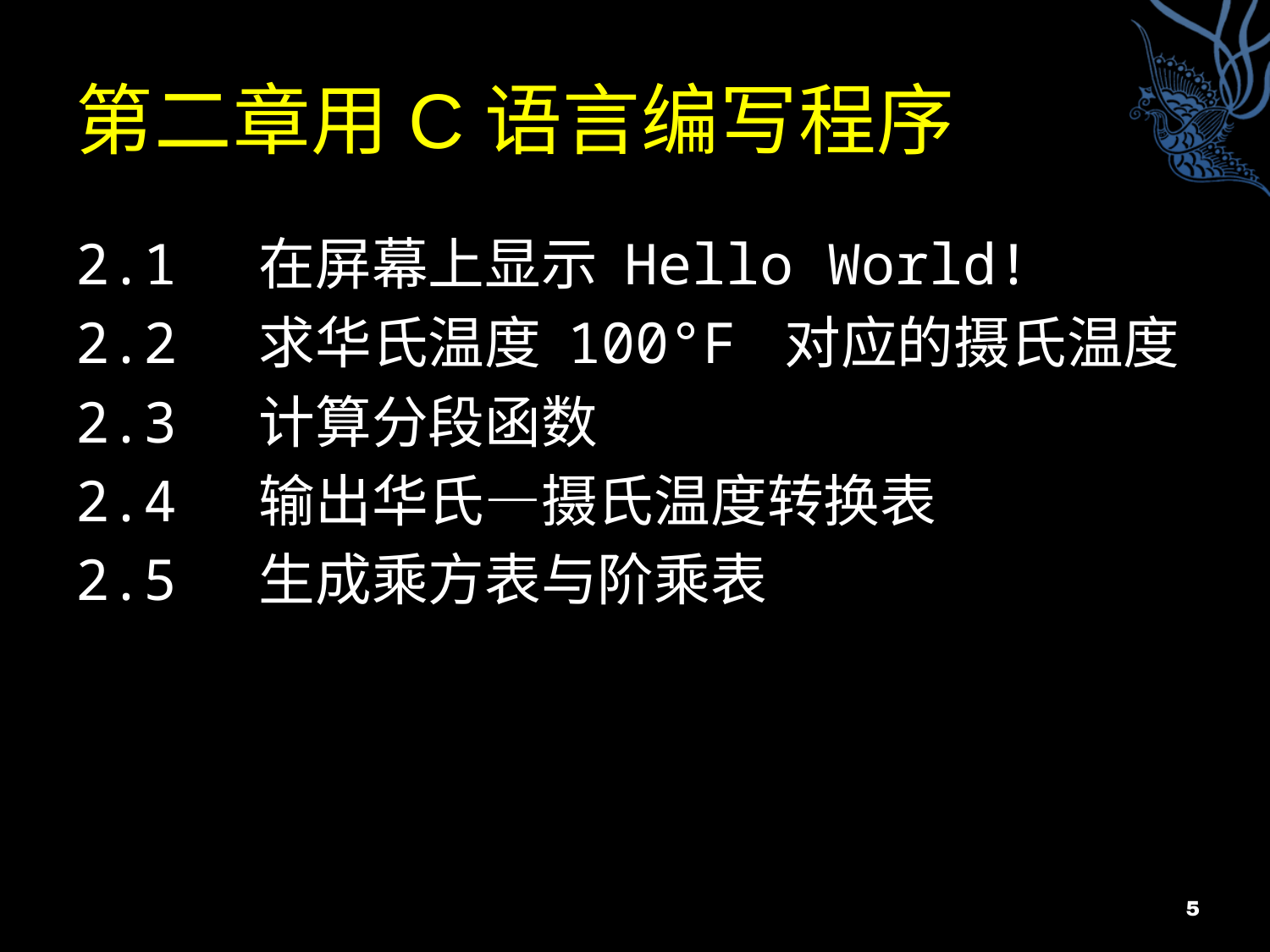

# 第二章用C语言编写程序
2.1  在屏幕上显示 Hello World!
2.2  求华氏温度 100°F 对应的摄氏温度
2.3  计算分段函数
2.4  输出华氏—摄氏温度转换表
2.5  生成乘方表与阶乘表
5